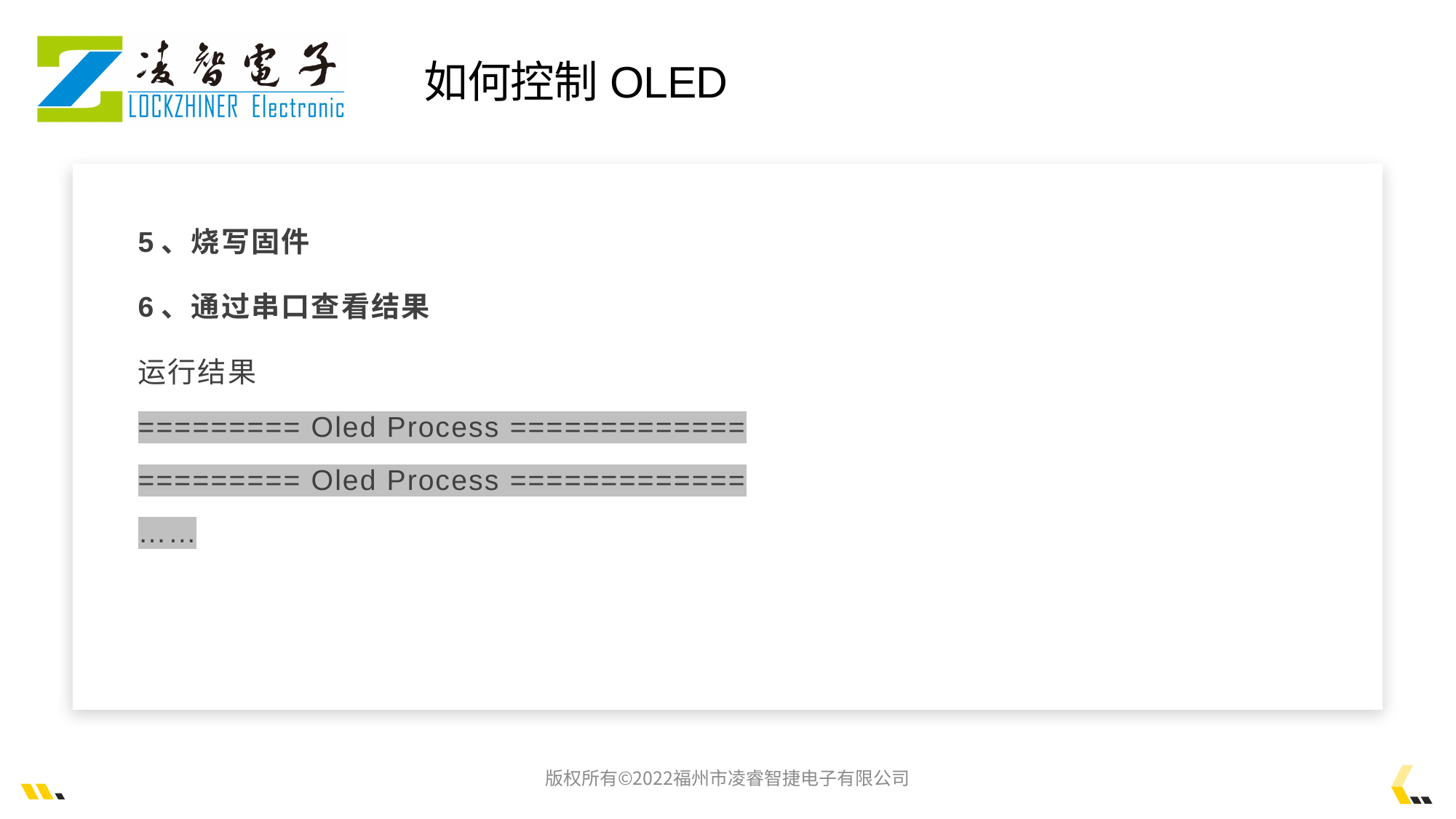

如何控制OLED

5、烧写固件
6、通过串口查看结果
运行结果
========= Oled Process =============
========= Oled Process =============
……
版权所有©2022福州市凌睿智捷电子有限公司
18